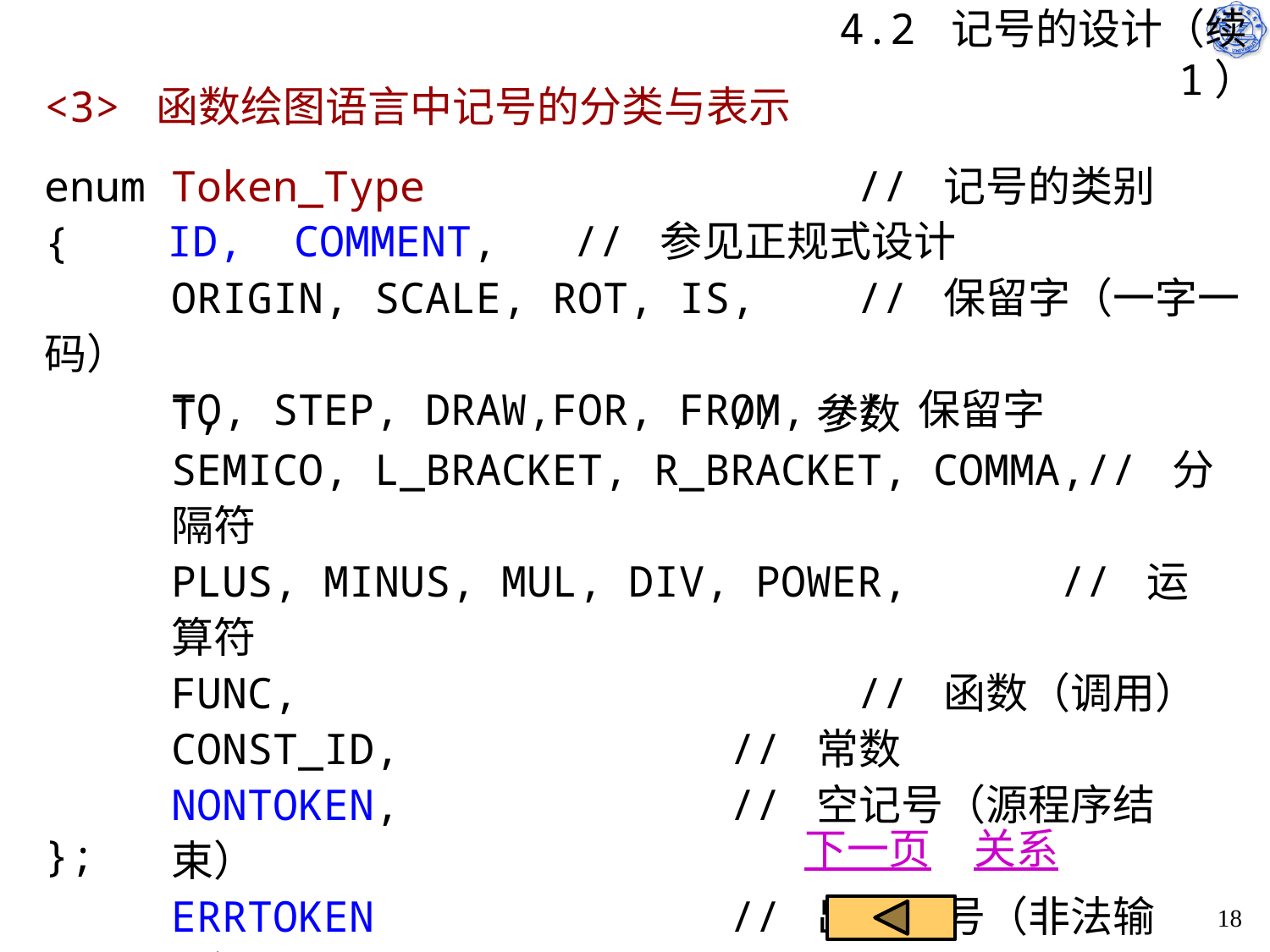

# 4.2 记号的设计（续1）
<3> 函数绘图语言中记号的分类与表示
enum Token_Type			  // 记号的类别
{
	ORIGIN, SCALE, ROT, IS,	  // 保留字（一字一码）
	TO, STEP, DRAW,FOR, FROM, // 保留字

};
ID,  COMMENT,   // 参见正规式设计
T,				  // 参数
SEMICO, L_BRACKET, R_BRACKET, COMMA,// 分隔符
PLUS, MINUS, MUL, DIV, POWER,		// 运算符
FUNC,				  // 函数（调用）
CONST_ID,			  // 常数
NONTOKEN,			  // 空记号（源程序结束）
ERRTOKEN			  // 出错记号（非法输入）
下一页
关系

18